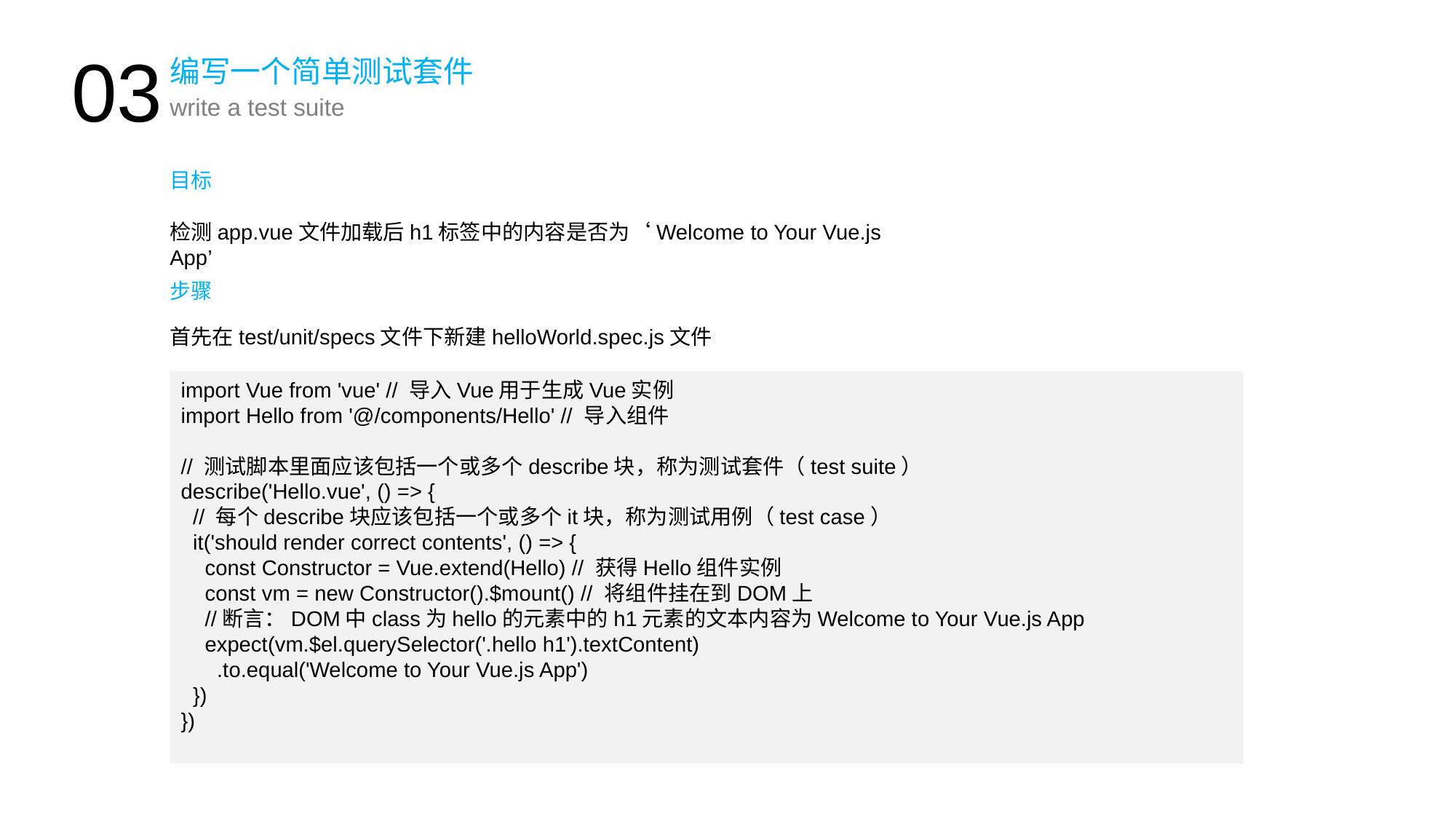

03
编写一个简单测试套件
write a test suite
目标
检测app.vue文件加载后h1标签中的内容是否为‘Welcome to Your Vue.js App’
步骤
首先在test/unit/specs文件下新建helloWorld.spec.js文件
import Vue from 'vue' // 导入Vue用于生成Vue实例
import Hello from '@/components/Hello' // 导入组件

// 测试脚本里面应该包括一个或多个describe块，称为测试套件（test suite）
describe('Hello.vue', () => {
  // 每个describe块应该包括一个或多个it块，称为测试用例（test case）
  it('should render correct contents', () => {
    const Constructor = Vue.extend(Hello) // 获得Hello组件实例
    const vm = new Constructor().$mount() // 将组件挂在到DOM上
    //断言：DOM中class为hello的元素中的h1元素的文本内容为Welcome to Your Vue.js App
    expect(vm.$el.querySelector('.hello h1').textContent)
      .to.equal('Welcome to Your Vue.js App')
  })
})